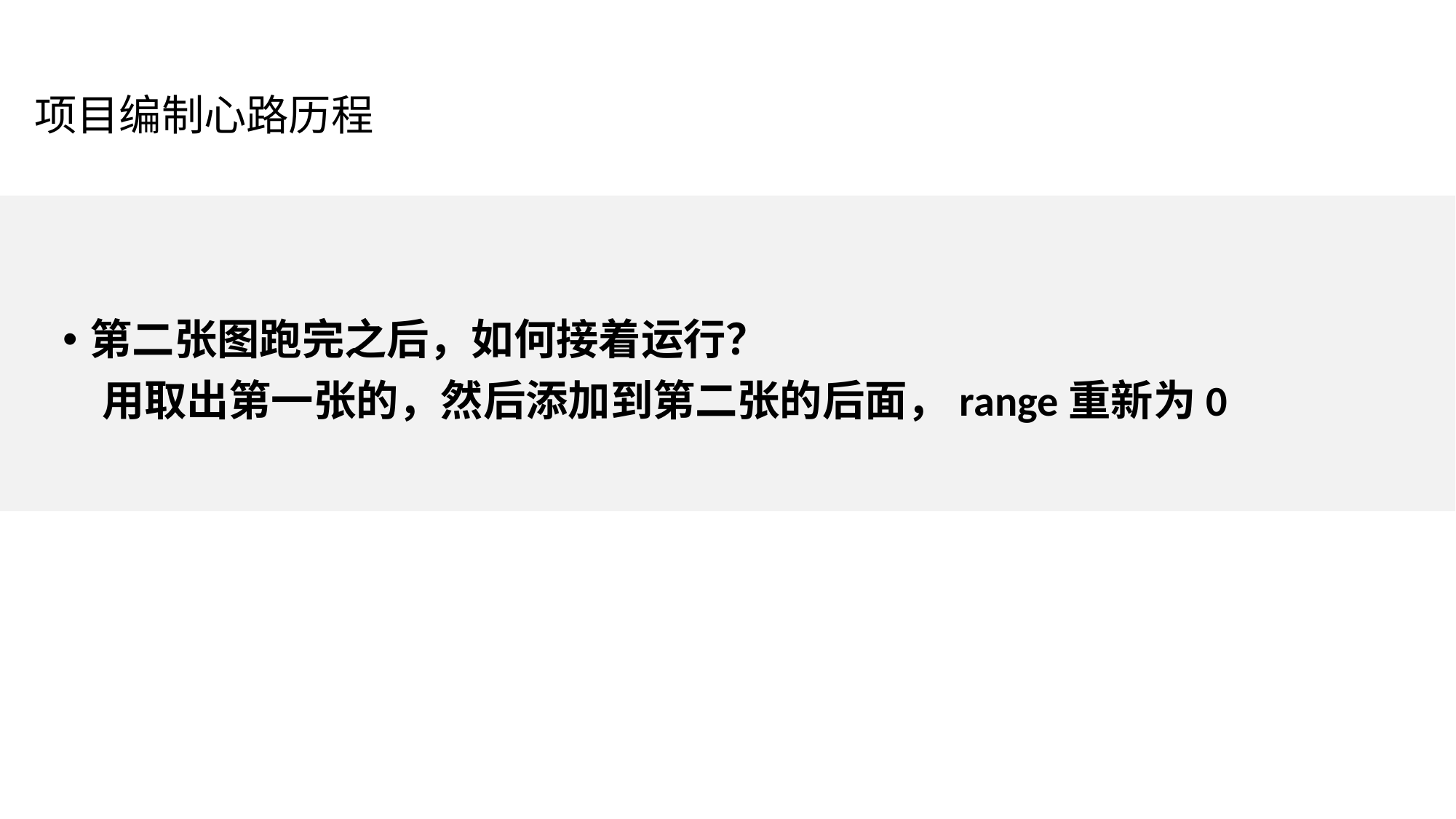

项目编制心路历程

第二张图跑完之后，如何接着运行？
   用取出第一张的，然后添加到第二张的后面，range重新为0